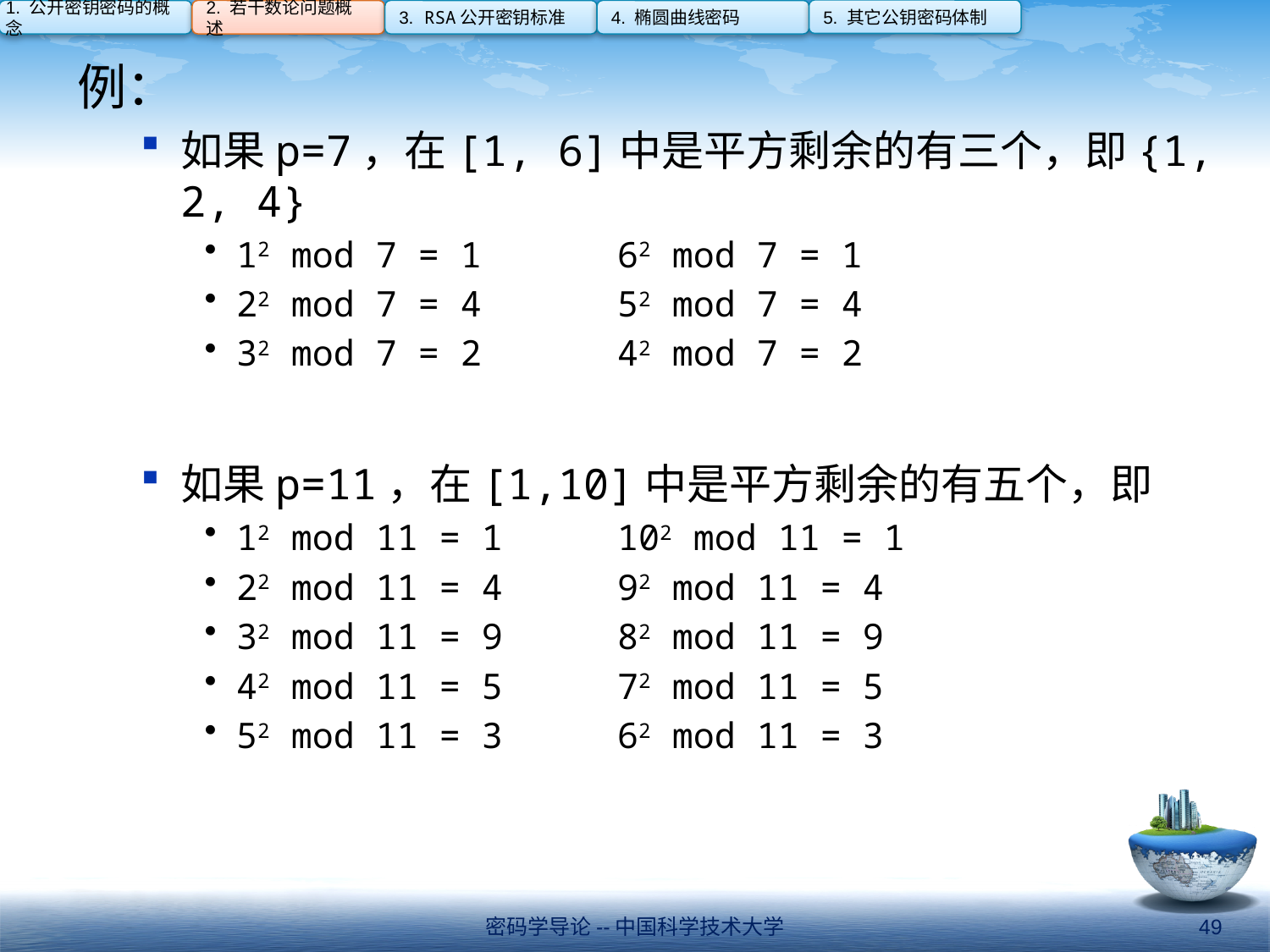

5. 其它公钥密码体制
1. 公开密钥密码的概念
2. 若干数论问题概述
3. RSA公开密钥标准
4. 椭圆曲线密码
例：
如果p=7，在[1, 6]中是平方剩余的有三个，即{1, 2, 4}
12 mod 7 = 1   	62 mod 7 = 1
22 mod 7 = 4   	52 mod 7 = 4
32 mod 7 = 2   	42 mod 7 = 2

如果p=11，在[1,10]中是平方剩余的有五个，即
12 mod 11 = 1   	102 mod 11 = 1
22 mod 11 = 4   	92 mod 11 = 4
32 mod 11 = 9   	82 mod 11 = 9
42 mod 11 = 5   	72 mod 11 = 5
52 mod 11 = 3   	62 mod 11 = 3

密码学导论--中国科学技术大学
49